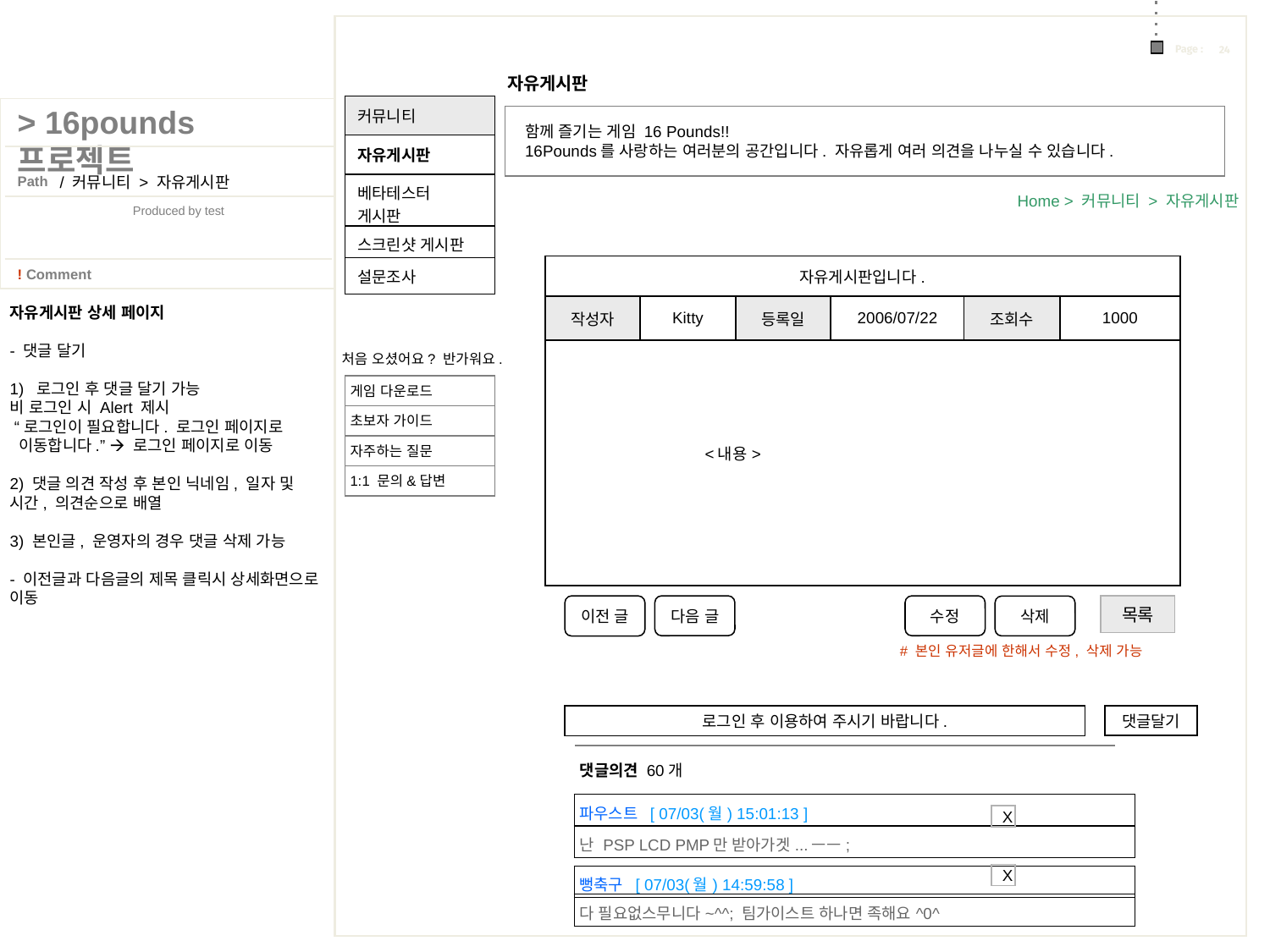

자유게시판
| 커뮤니티 |
| --- |
| 자유게시판 |
| 베타테스터 게시판 |
| 스크린샷 게시판 |
| 설문조사 |

함께 즐기는 게임 16 Pounds!!
16Pounds를 사랑하는 여러분의 공간입니다. 자유롭게 여러 의견을 나누실 수 있습니다.
/ 커뮤니티 > 자유게시판
Home > 커뮤니티 > 자유게시판
| 자유게시판입니다. |  |  |  |  |  |
| --- | --- | --- | --- | --- | --- |
| 작성자 | Kitty | 등록일 | 2006/07/22 | 조회수 | 1000 |
| <내용> |  |  |  |  |  |
자유게시판 상세 페이지
- 댓글 달기
1)  로그인 후 댓글 달기 가능
비 로그인 시 Alert 제시
 “ 로그인이 필요합니다. 로그인 페이지로
  이동합니다.” 🡪 로그인 페이지로 이동
2) 댓글 의견 작성 후 본인 닉네임, 일자 및 시간, 의견순으로 배열
3) 본인글, 운영자의 경우 댓글 삭제 가능
- 이전글과 다음글의 제목 클릭시 상세화면으로 이동

처음 오셨어요? 반가워요.
게임 다운로드
초보자 가이드
자주하는 질문
1:1 문의&답변
이전 글
다음 글
수정
목록
삭제
# 본인 유저글에 한해서 수정, 삭제 가능
로그인 후 이용하여 주시기 바랍니다.
댓글달기
댓글의견 60개
| 파우스트  [ 07/03(월) 15:01:13 ] |
| --- |
X
| 난 PSP LCD PMP만 받아가겟...ㅡㅡ; |
| --- |
X
| 뻥축구  [ 07/03(월) 14:59:58 ] |
| --- |
| 다 필요없스무니다~^^; 팀가이스트 하나면 족해요^0^ |
| --- |